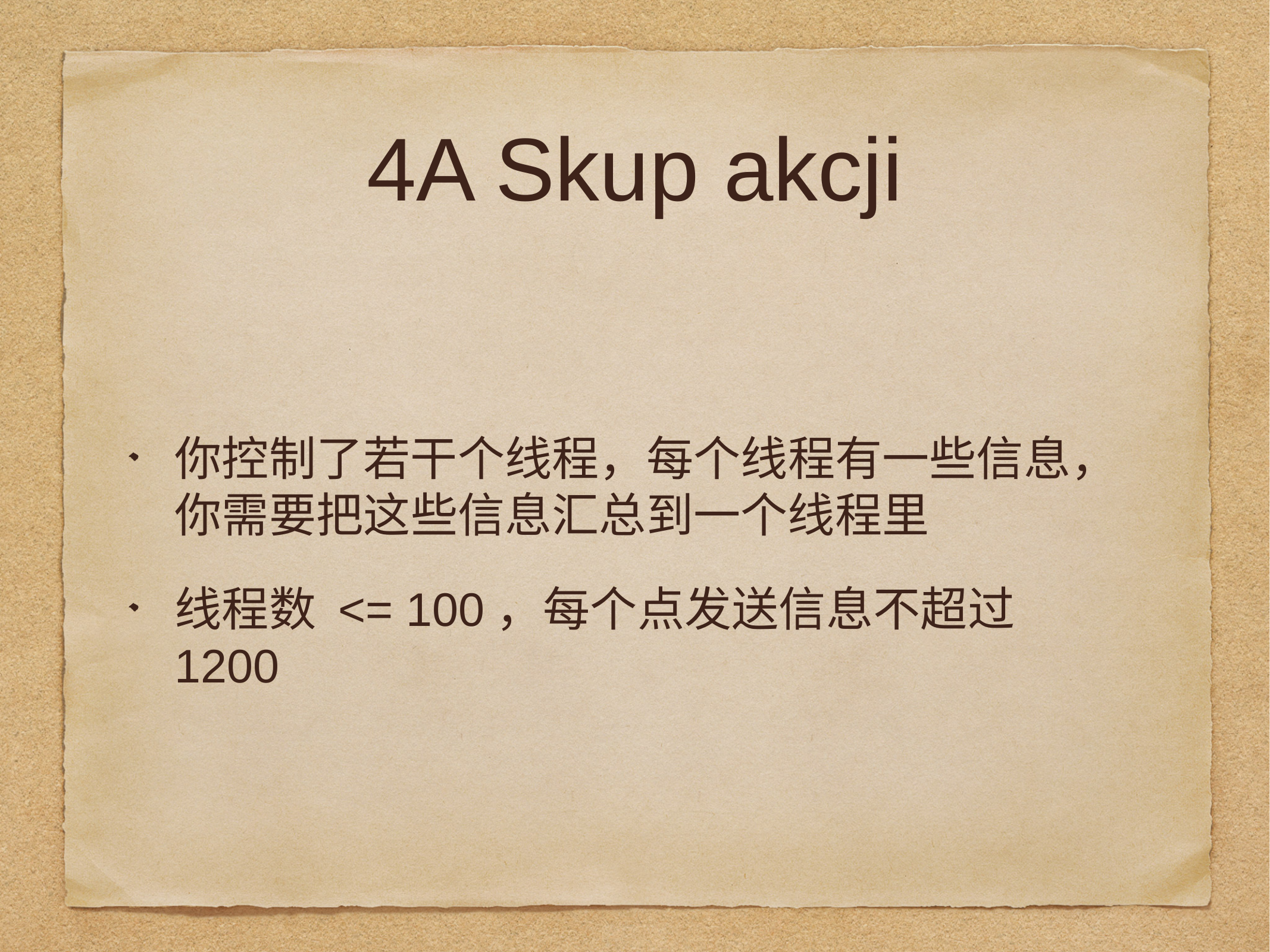

# 4A Skup akcji
你控制了若干个线程，每个线程有一些信息，你需要把这些信息汇总到一个线程里
线程数 <= 100，每个点发送信息不超过 1200